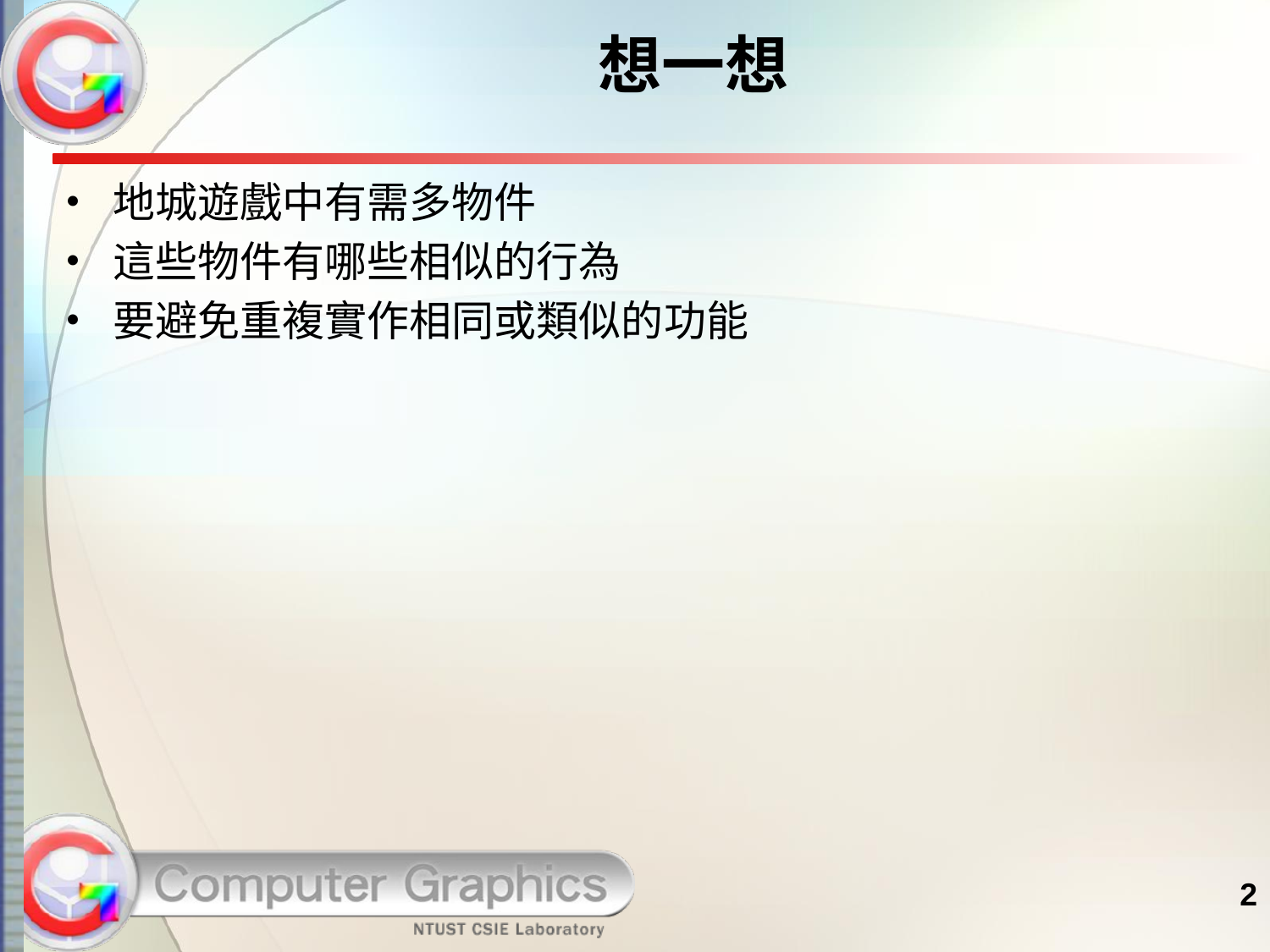

# 想一想
地城遊戲中有需多物件
這些物件有哪些相似的行為
要避免重複實作相同或類似的功能
2